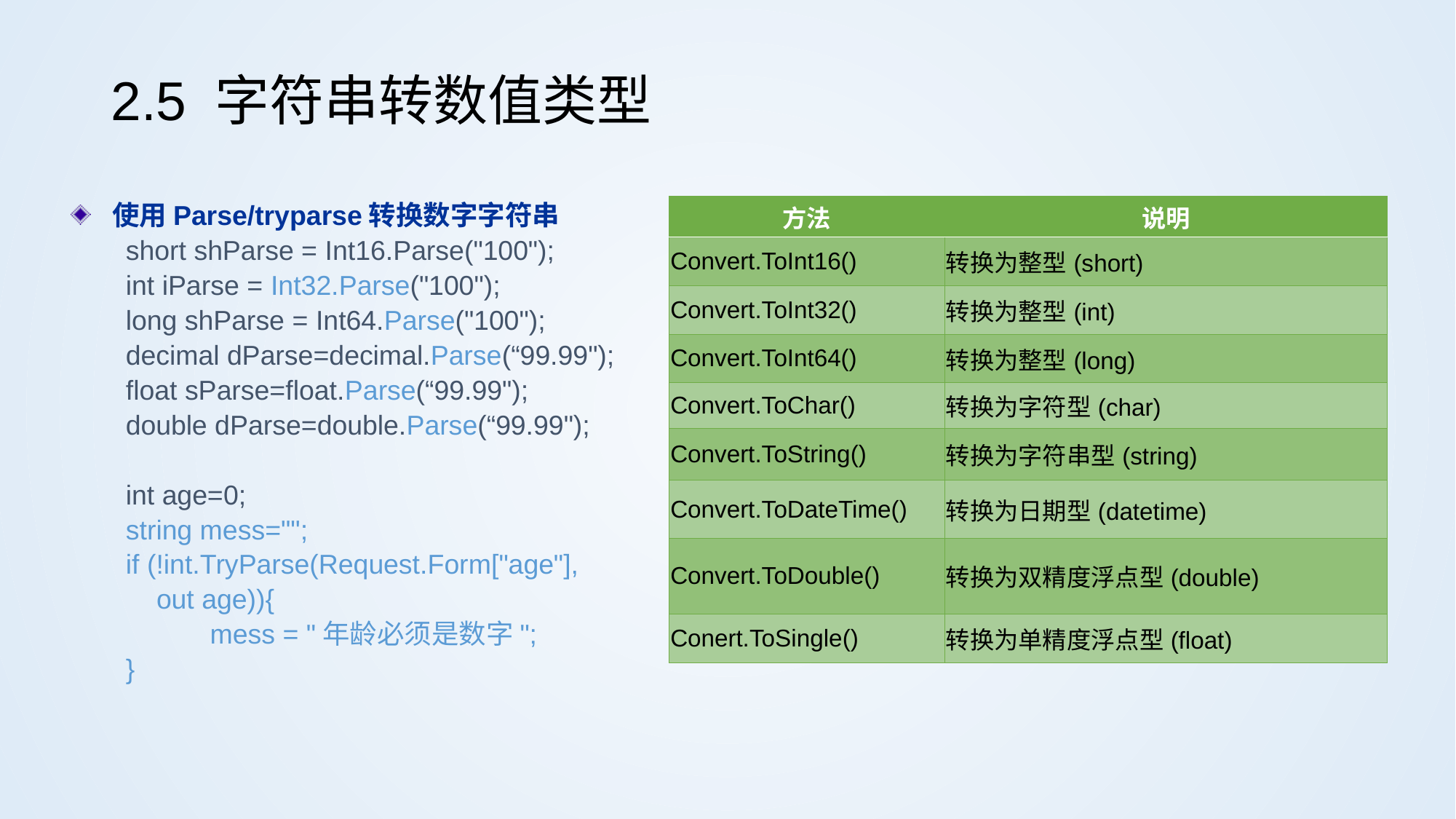

# 2.5 字符串转数值类型
使用Parse/tryparse转换数字字符串
short shParse = Int16.Parse("100");
int iParse = Int32.Parse("100");
long shParse = Int64.Parse("100");
decimal dParse=decimal.Parse(“99.99");
float sParse=float.Parse(“99.99");
double dParse=double.Parse(“99.99");

int age=0;
string mess="";
if (!int.TryParse(Request.Form["age"],
    out age)){
           mess = "年龄必须是数字";
}
| 方法 | 说明 |
| --- | --- |
| Convert.ToInt16() | 转换为整型(short) |
| Convert.ToInt32() | 转换为整型(int) |
| Convert.ToInt64() | 转换为整型(long) |
| Convert.ToChar() | 转换为字符型(char) |
| Convert.ToString() | 转换为字符串型(string) |
| Convert.ToDateTime() | 转换为日期型(datetime) |
| Convert.ToDouble() | 转换为双精度浮点型(double) |
| Conert.ToSingle() | 转换为单精度浮点型(float) |